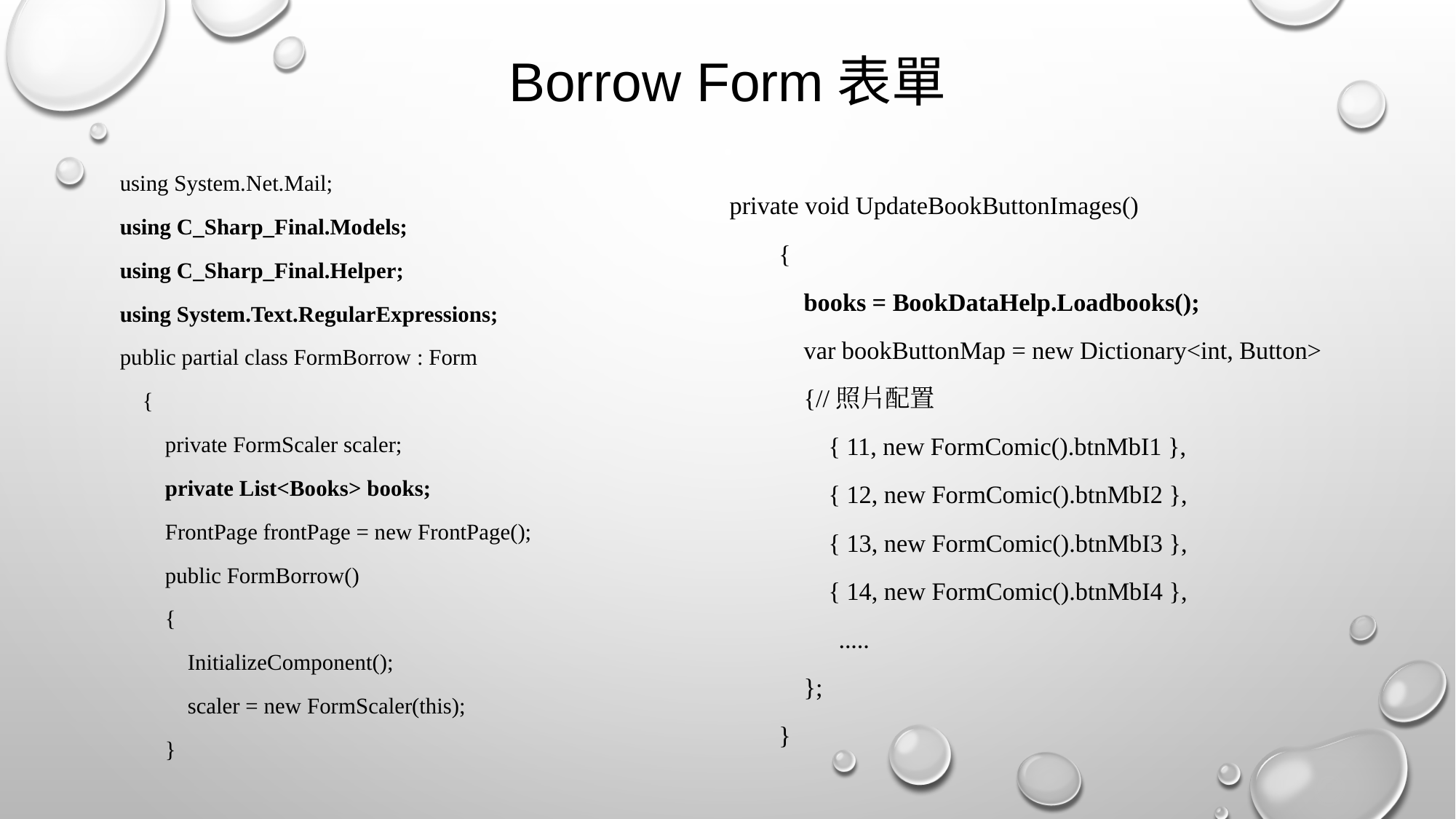

# Borrow Form表單
using System.Net.Mail;
using C_Sharp_Final.Models;
using C_Sharp_Final.Helper;
using System.Text.RegularExpressions;
public partial class FormBorrow : Form
    {
        private FormScaler scaler;
        private List<Books> books;
        FrontPage frontPage = new FrontPage();
        public FormBorrow()
        {
            InitializeComponent();
            scaler = new FormScaler(this);
        }
private void UpdateBookButtonImages()
        {
            books = BookDataHelp.Loadbooks();
            var bookButtonMap = new Dictionary<int, Button>
            {//照片配置
                { 11, new FormComic().btnMbI1 },
                { 12, new FormComic().btnMbI2 },
                { 13, new FormComic().btnMbI3 },
                { 14, new FormComic().btnMbI4 },
.....
            };
        }